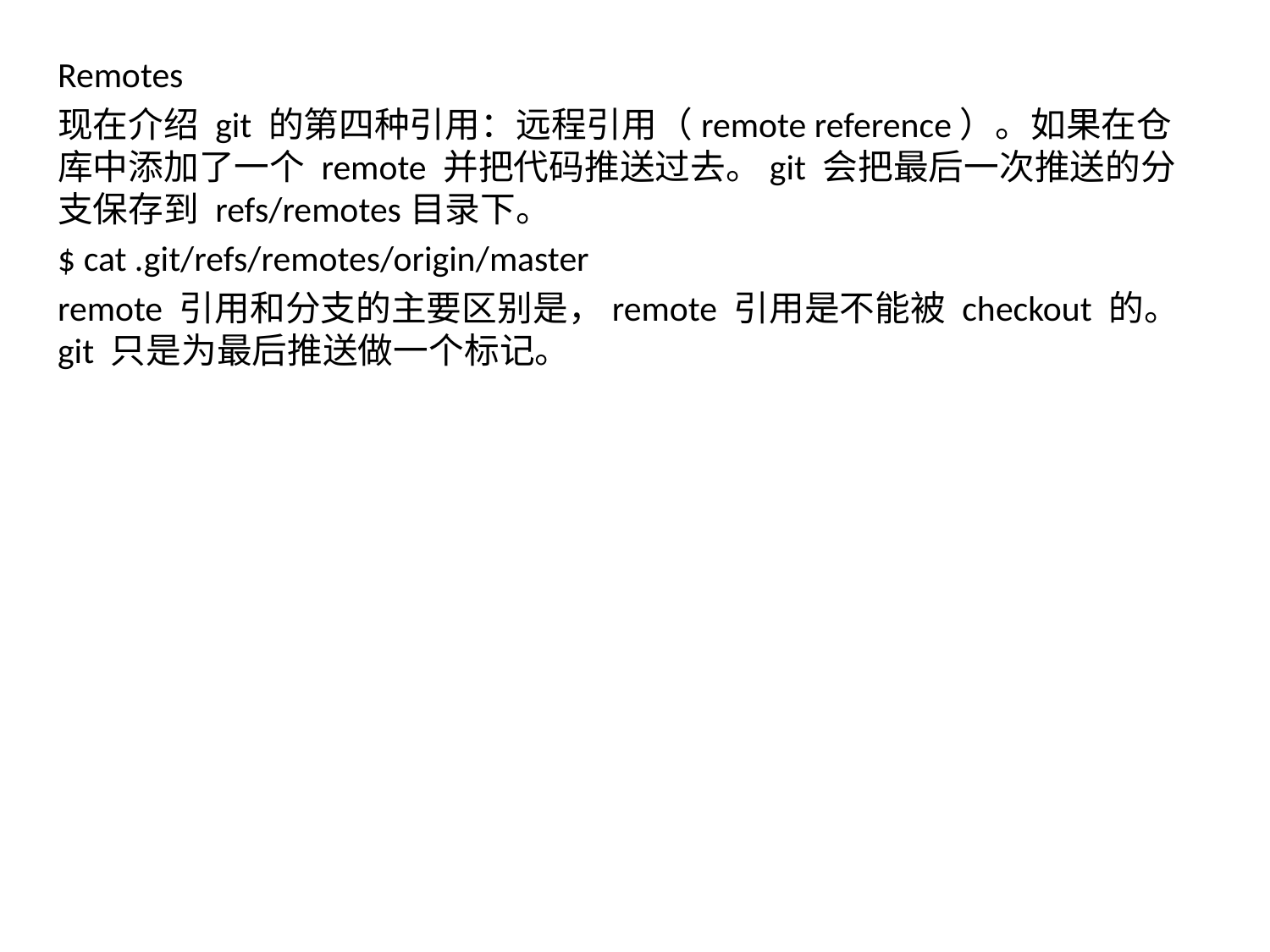

Remotes
现在介绍 git 的第四种引用：远程引用（remote reference）。如果在仓库中添加了一个 remote 并把代码推送过去。git 会把最后一次推送的分支保存到 refs/remotes目录下。
$ cat .git/refs/remotes/origin/master
remote 引用和分支的主要区别是，remote 引用是不能被 checkout 的。git 只是为最后推送做一个标记。